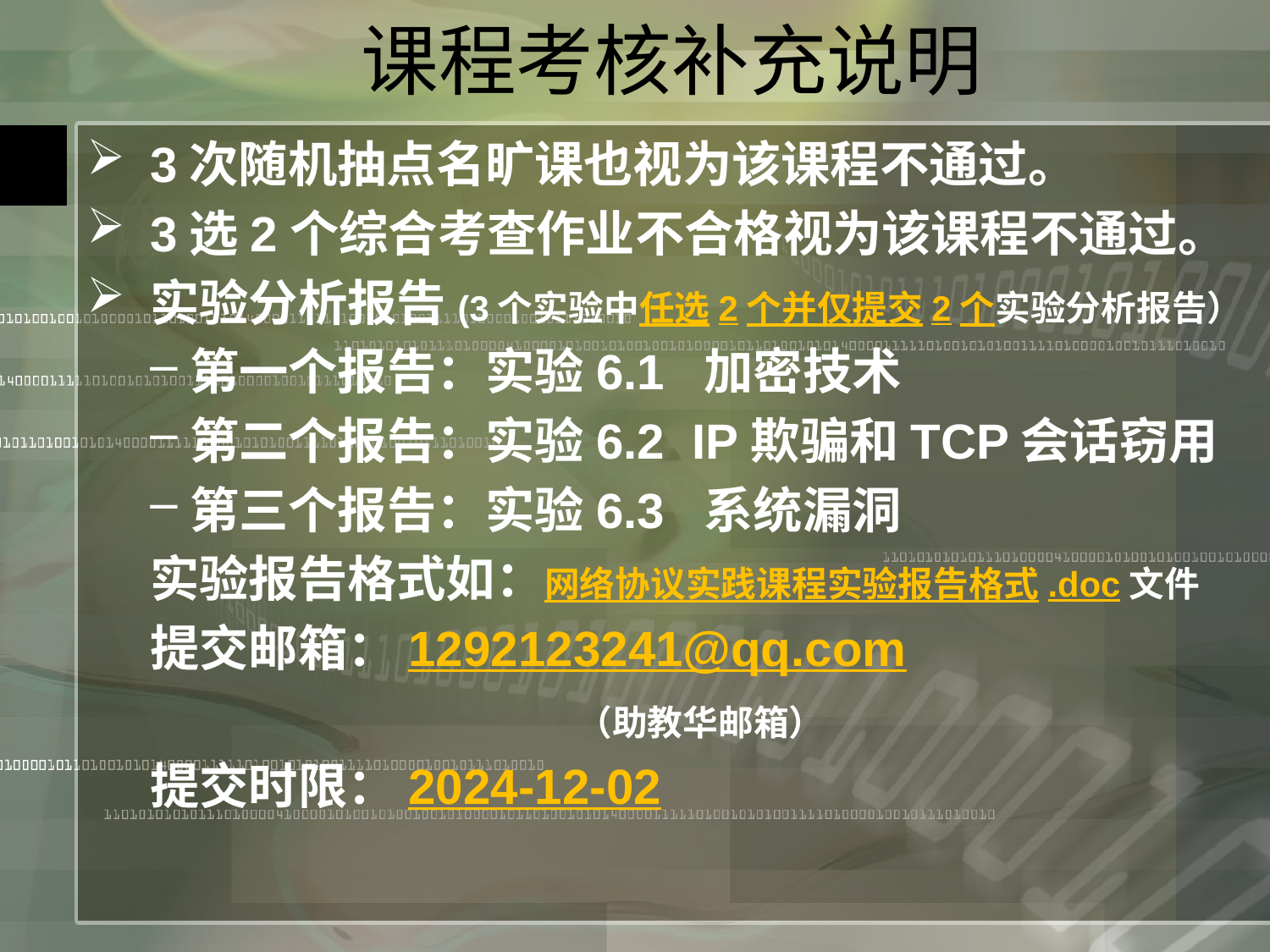

课程考核补充说明
3次随机抽点名旷课也视为该课程不通过。
3选2个综合考查作业不合格视为该课程不通过。
实验分析报告(3个实验中任选2个并仅提交2个实验分析报告）
第一个报告：实验6.1  加密技术
第二个报告：实验6.2  IP欺骗和TCP会话窃用
第三个报告：实验6.3  系统漏洞
实验报告格式如：网络协议实践课程实验报告格式.doc文件
提交邮箱：1292123241@qq.com
                                     （助教华邮箱）
提交时限：2024-12-02